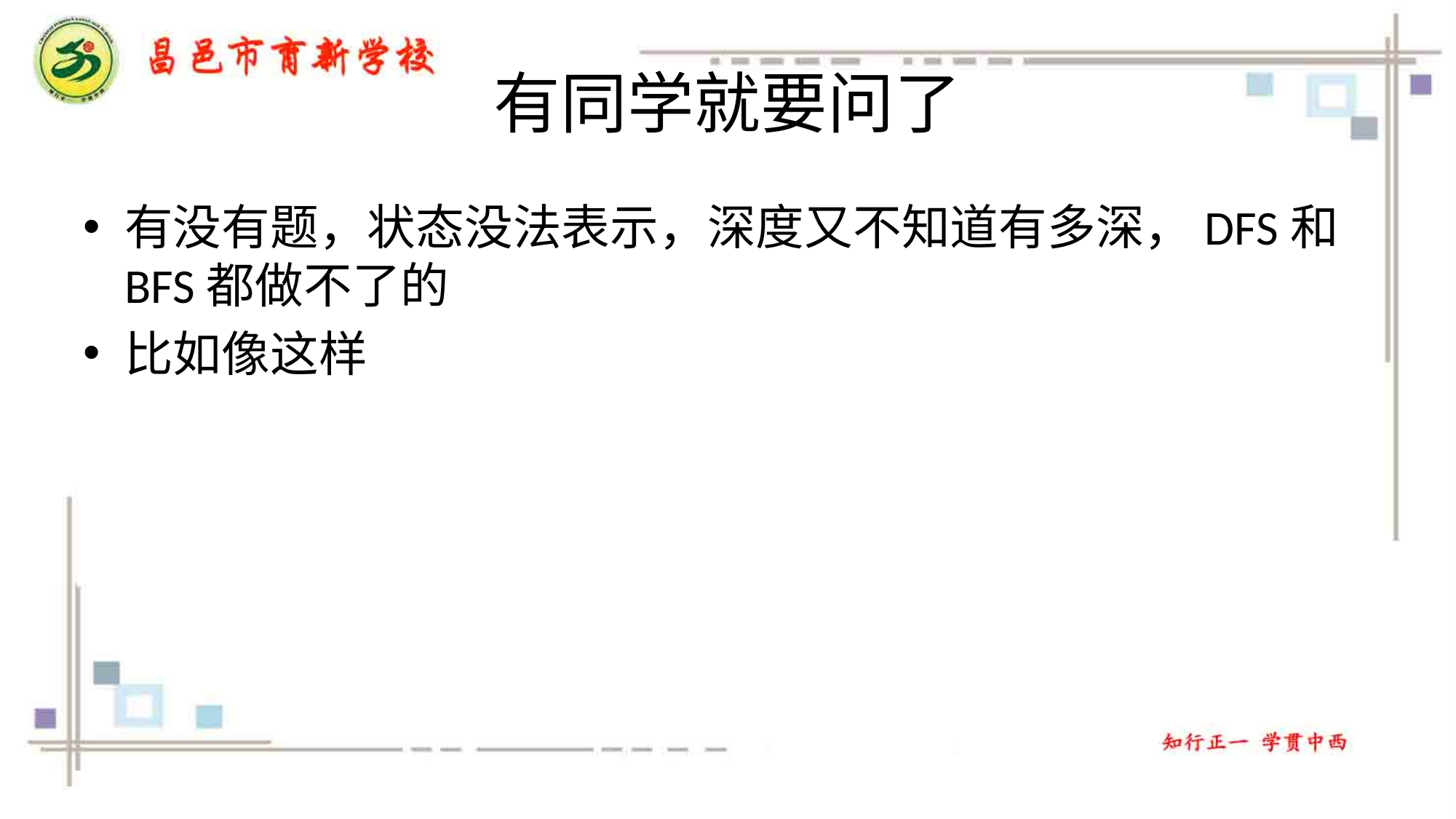

# 有同学就要问了
有没有题，状态没法表示，深度又不知道有多深，DFS和BFS都做不了的
比如像这样